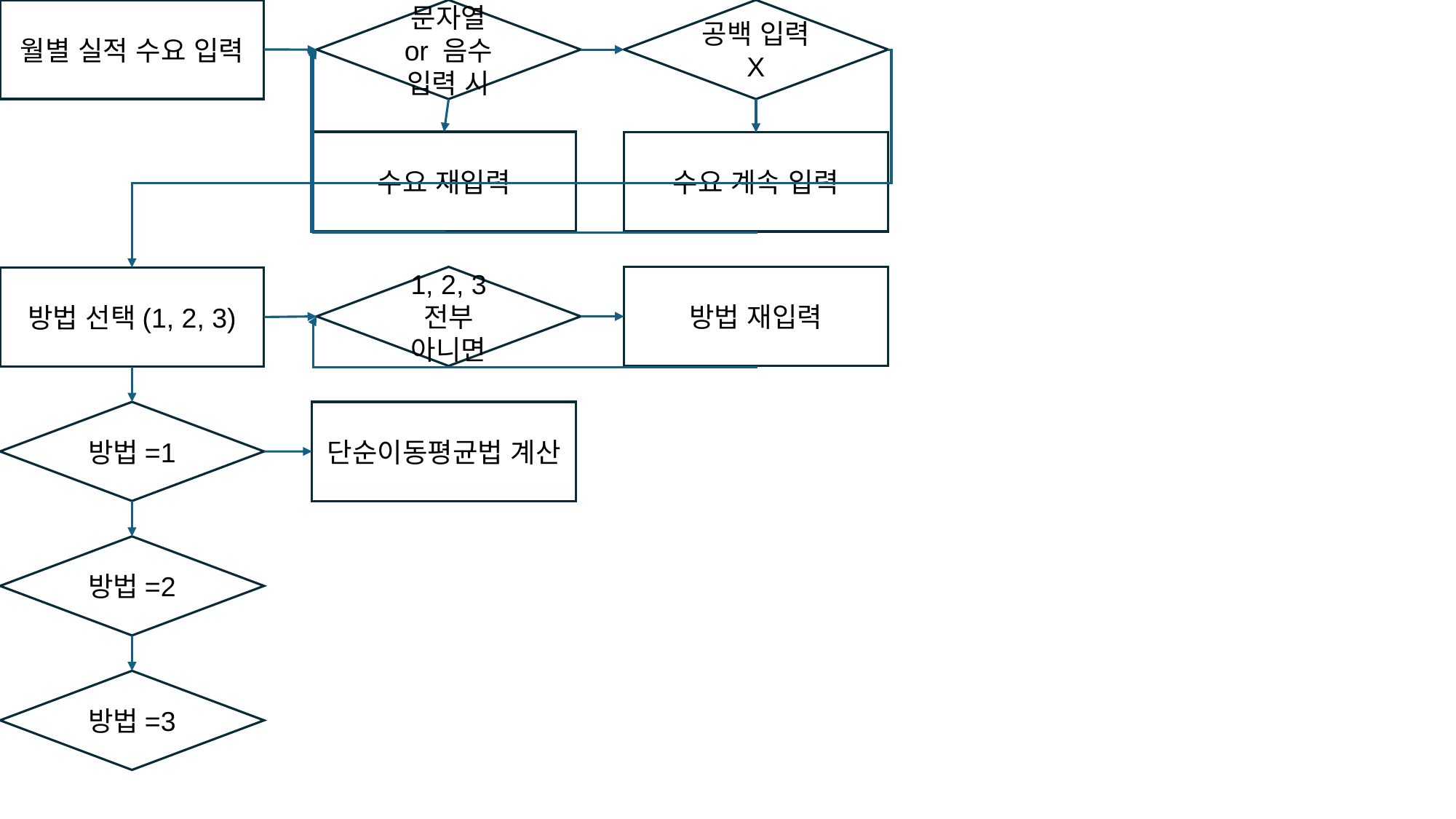

월별 실적 수요 입력
공백 입력 X
문자열 or 음수 입력 시
수요 재입력
수요 계속 입력
방법 재입력
1, 2, 3 전부 아니면
방법 선택(1, 2, 3)
단순이동평균법 계산
방법=1
방법=2
방법=3